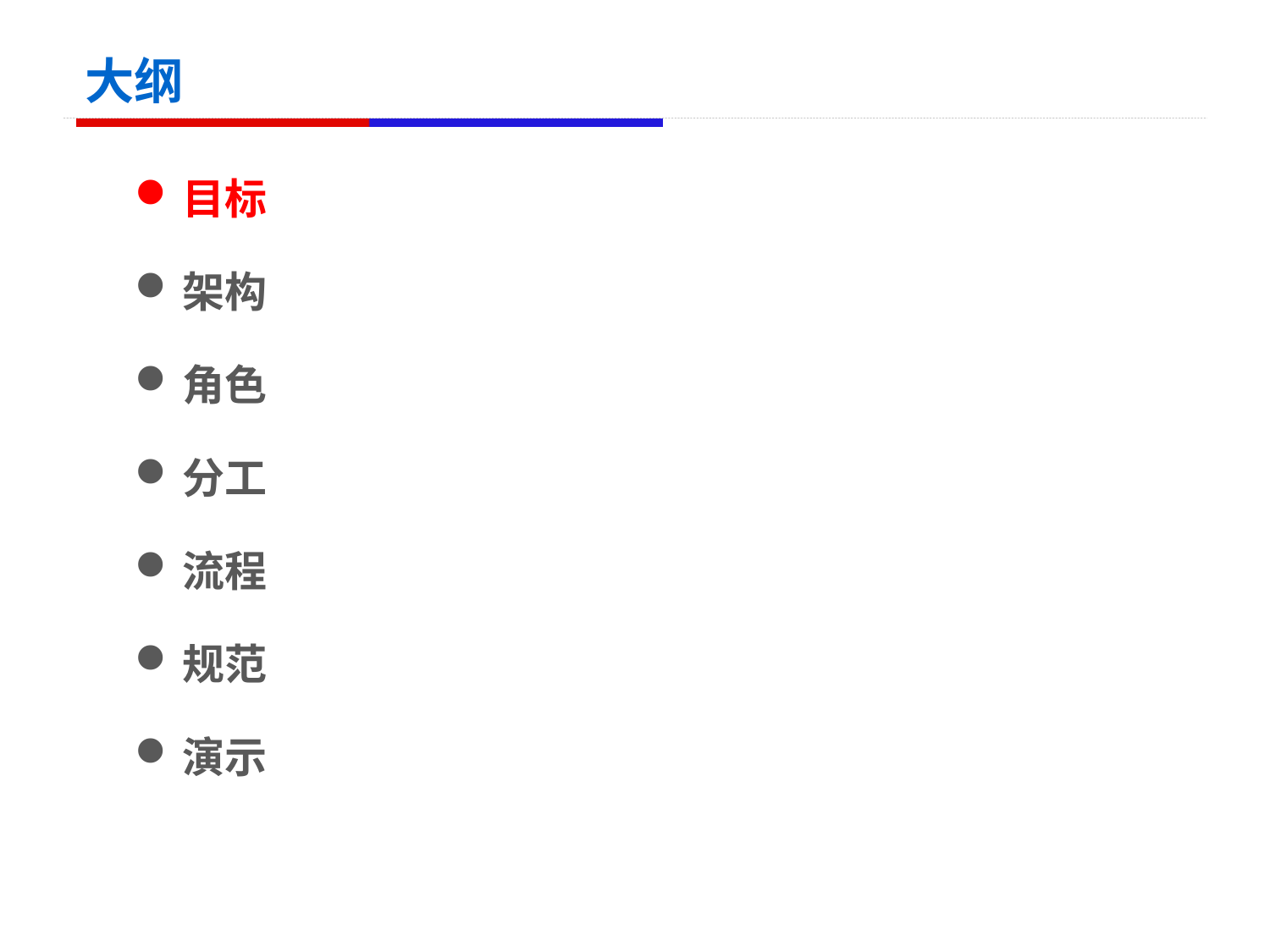

# 大纲
目标
架构
角色
分工
流程
规范
演示